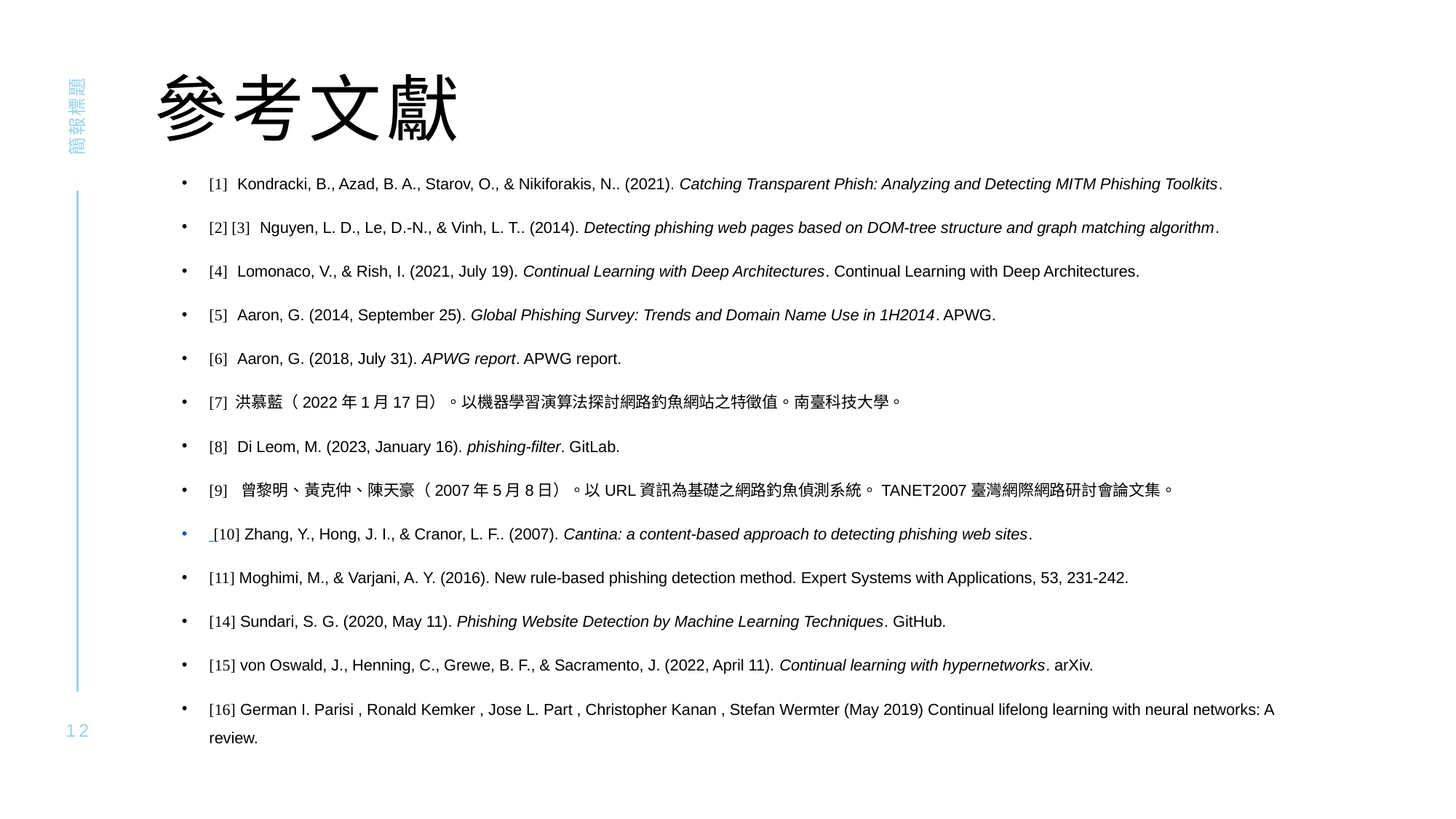

# 參考文獻
簡報標題
[1] Kondracki, B., Azad, B. A., Starov, O., & Nikiforakis, N.. (2021). Catching Transparent Phish: Analyzing and Detecting MITM Phishing Toolkits.
[2] [3] Nguyen, L. D., Le, D.-N., & Vinh, L. T.. (2014). Detecting phishing web pages based on DOM-tree structure and graph matching algorithm.
[4] Lomonaco, V., & Rish, I. (2021, July 19). Continual Learning with Deep Architectures. Continual Learning with Deep Architectures.
[5] Aaron, G. (2014, September 25). Global Phishing Survey: Trends and Domain Name Use in 1H2014. APWG.
[6] Aaron, G. (2018, July 31). APWG report. APWG report.
[7] 洪慕藍（2022年1月17日）。以機器學習演算法探討網路釣魚網站之特徵值。南臺科技大學。
[8] Di Leom, M. (2023, January 16). phishing-filter. GitLab.
[9] 曾黎明、黃克仲、陳天豪（2007年5月8日）。以URL資訊為基礎之網路釣魚偵測系統。TANET2007臺灣網際網路研討會論文集。
 [10] Zhang, Y., Hong, J. I., & Cranor, L. F.. (2007). Cantina: a content-based approach to detecting phishing web sites.
[11] Moghimi, M., & Varjani, A. Y. (2016). New rule-based phishing detection method. Expert Systems with Applications, 53, 231-242.
[14] Sundari, S. G. (2020, May 11). Phishing Website Detection by Machine Learning Techniques. GitHub.
[15] von Oswald, J., Henning, C., Grewe, B. F., & Sacramento, J. (2022, April 11). Continual learning with hypernetworks. arXiv.
[16] German I. Parisi , Ronald Kemker , Jose L. Part , Christopher Kanan , Stefan Wermter (May 2019) Continual lifelong learning with neural networks: A review.
12